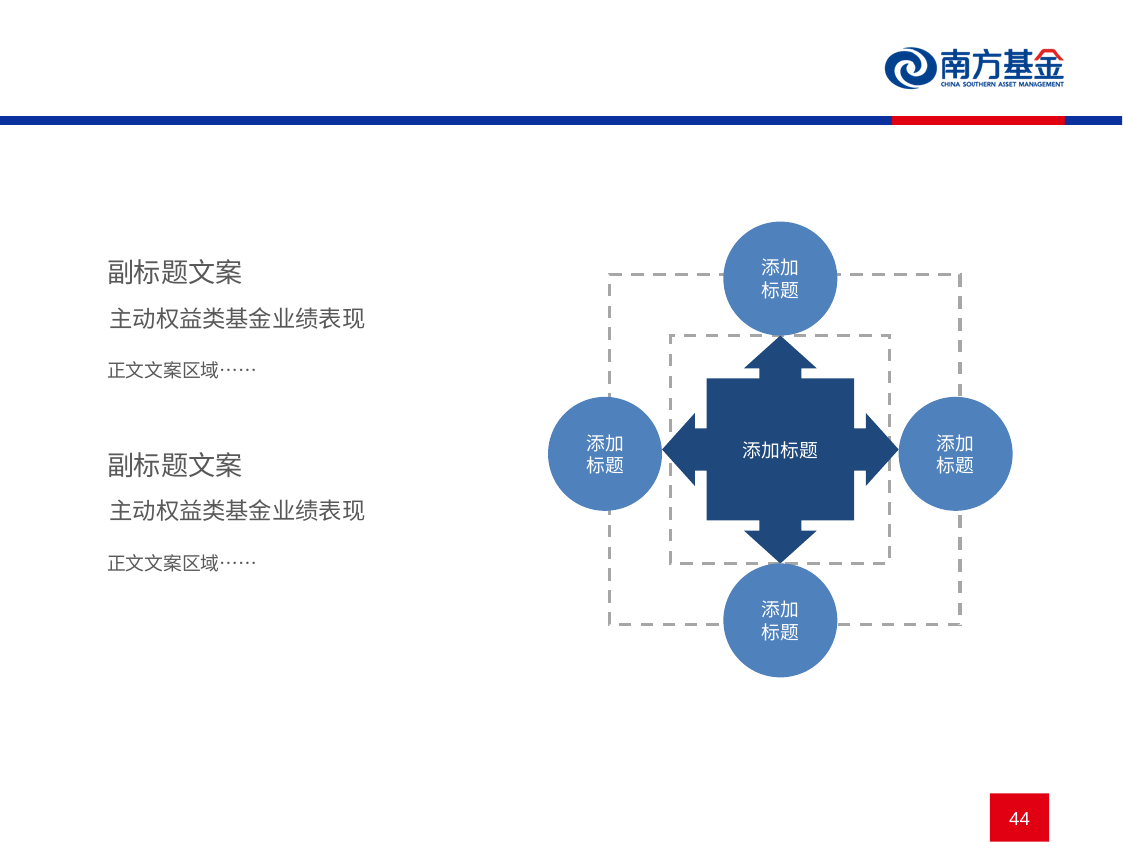

#
添加标题
副标题文案

主动权益类基金业绩表现
添加标题

正文文案区域……

添加标题
添加标题
副标题文案
主动权益类基金业绩表现
正文文案区域……

添加标题
44